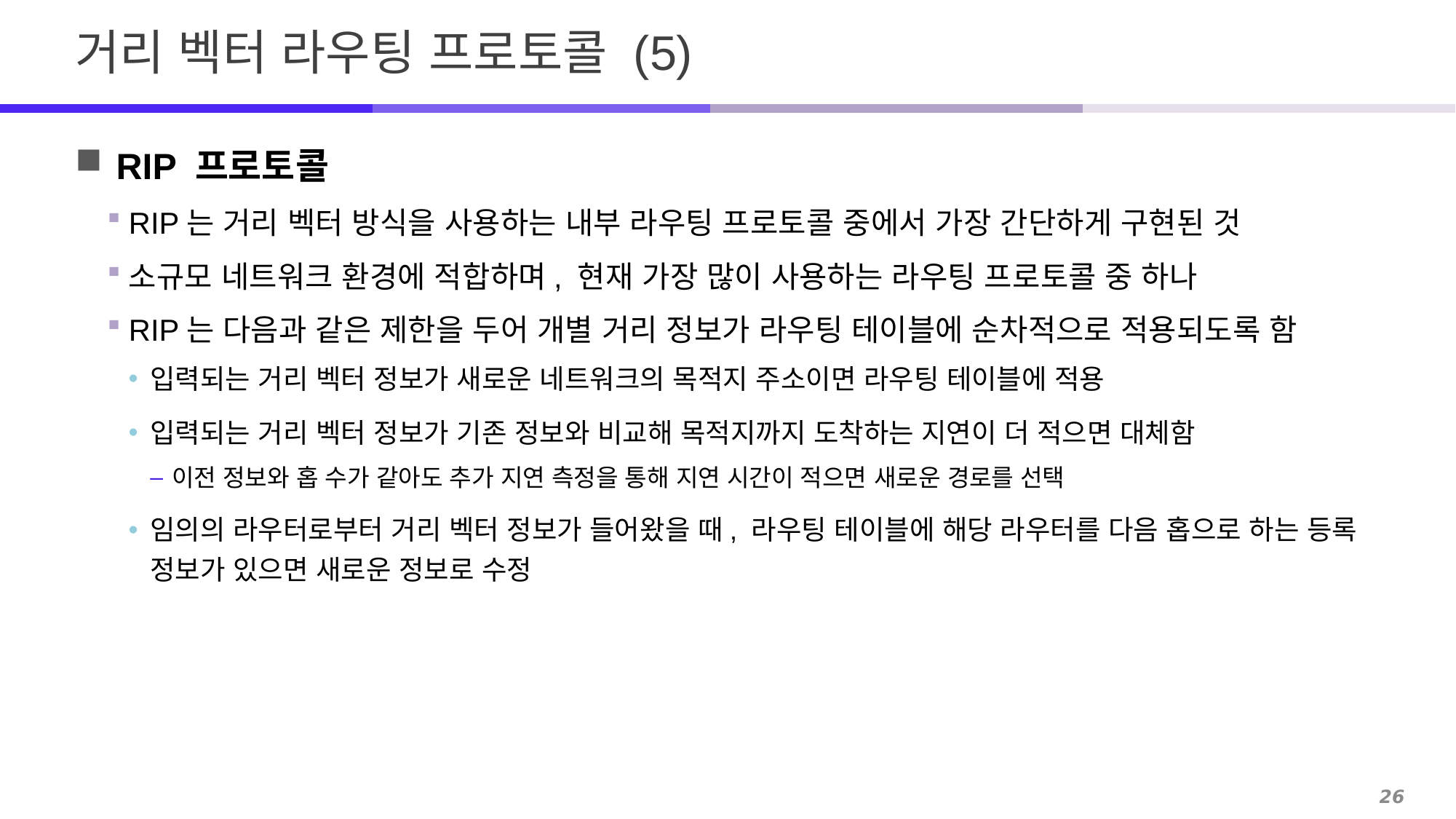

# 거리 벡터 라우팅 프로토콜 (5)
RIP 프로토콜
RIP는 거리 벡터 방식을 사용하는 내부 라우팅 프로토콜 중에서 가장 간단하게 구현된 것
소규모 네트워크 환경에 적합하며, 현재 가장 많이 사용하는 라우팅 프로토콜 중 하나
RIP는 다음과 같은 제한을 두어 개별 거리 정보가 라우팅 테이블에 순차적으로 적용되도록 함
입력되는 거리 벡터 정보가 새로운 네트워크의 목적지 주소이면 라우팅 테이블에 적용
입력되는 거리 벡터 정보가 기존 정보와 비교해 목적지까지 도착하는 지연이 더 적으면 대체함
이전 정보와 홉 수가 같아도 추가 지연 측정을 통해 지연 시간이 적으면 새로운 경로를 선택
임의의 라우터로부터 거리 벡터 정보가 들어왔을 때, 라우팅 테이블에 해당 라우터를 다음 홉으로 하는 등록 정보가 있으면 새로운 정보로 수정